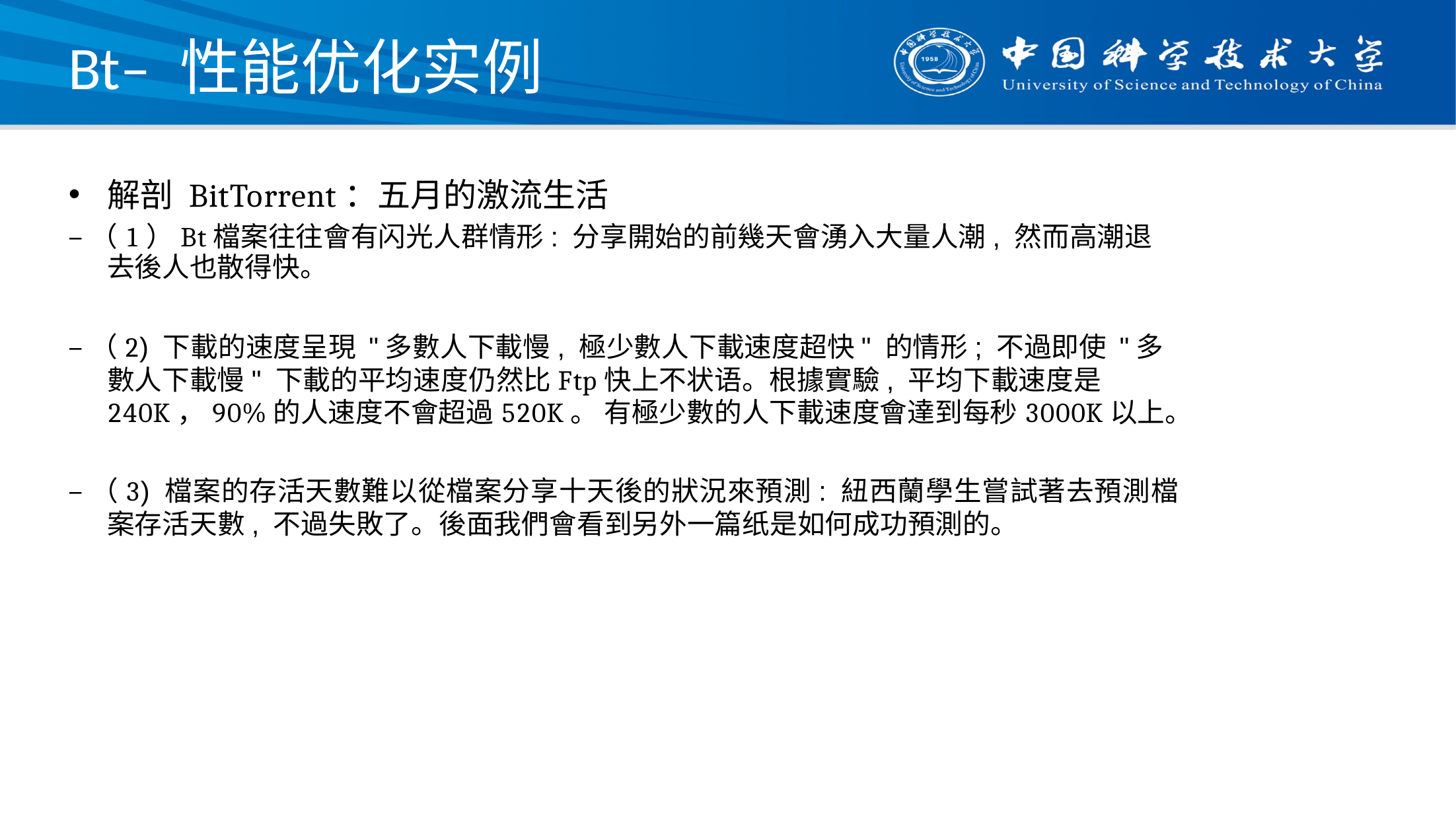

# Bt– 性能优化实例
解剖 BitTorrent：五月的激流生活
–（1）Bt檔案往往會有闪光人群情形: 分享開始的前幾天會湧入大量人潮, 然而高潮退去後人也散得快。

–（2) 下載的速度呈現 "多數人下載慢, 極少數人下載速度超快" 的情形; 不過即使 "多數人下載慢" 下載的平均速度仍然比Ftp快上不状语。根據實驗, 平均下載速度是240K，90%的人速度不會超過520K。 有極少數的人下載速度會達到每秒3000K以上。

–（3) 檔案的存活天數難以從檔案分享十天後的狀況來預測: 紐西蘭學生嘗試著去預測檔案存活天數, 不過失敗了。後面我們會看到另外一篇纸是如何成功預測的。